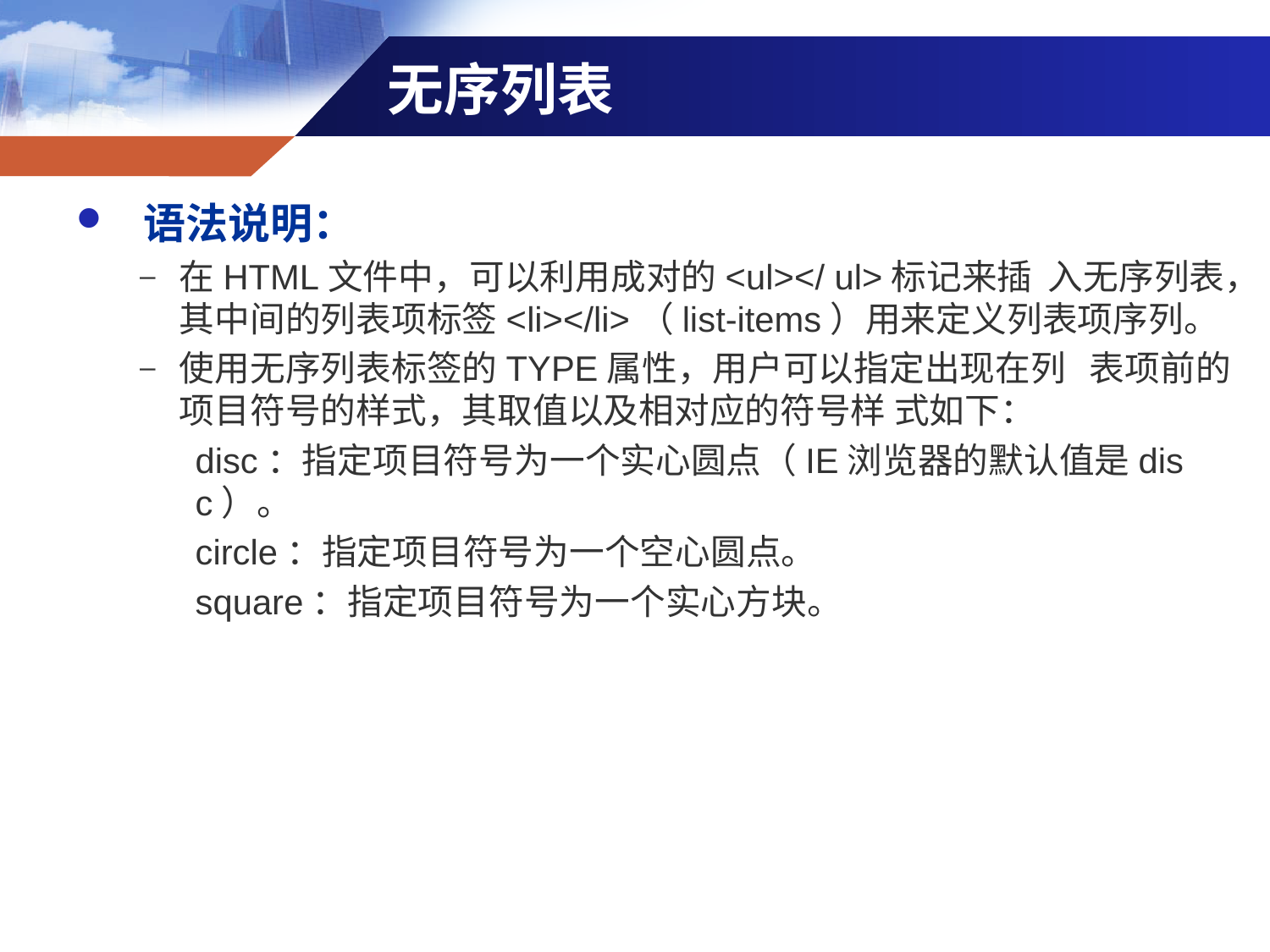

# 无序列表
 语法说明：
在HTML文件中，可以利用成对的<ul></ ul>标记来插  入无序列表，其中间的列表项标签<li></li>（list-items）用来定义列表项序列。
使用无序列表标签的TYPE属性，用户可以指定出现在列   表项前的项目符号的样式，其取值以及相对应的符号样 式如下：
disc：指定项目符号为一个实心圆点（IE浏览器的默认值是disc）。
circle：指定项目符号为一个空心圆点。
square：指定项目符号为一个实心方块。